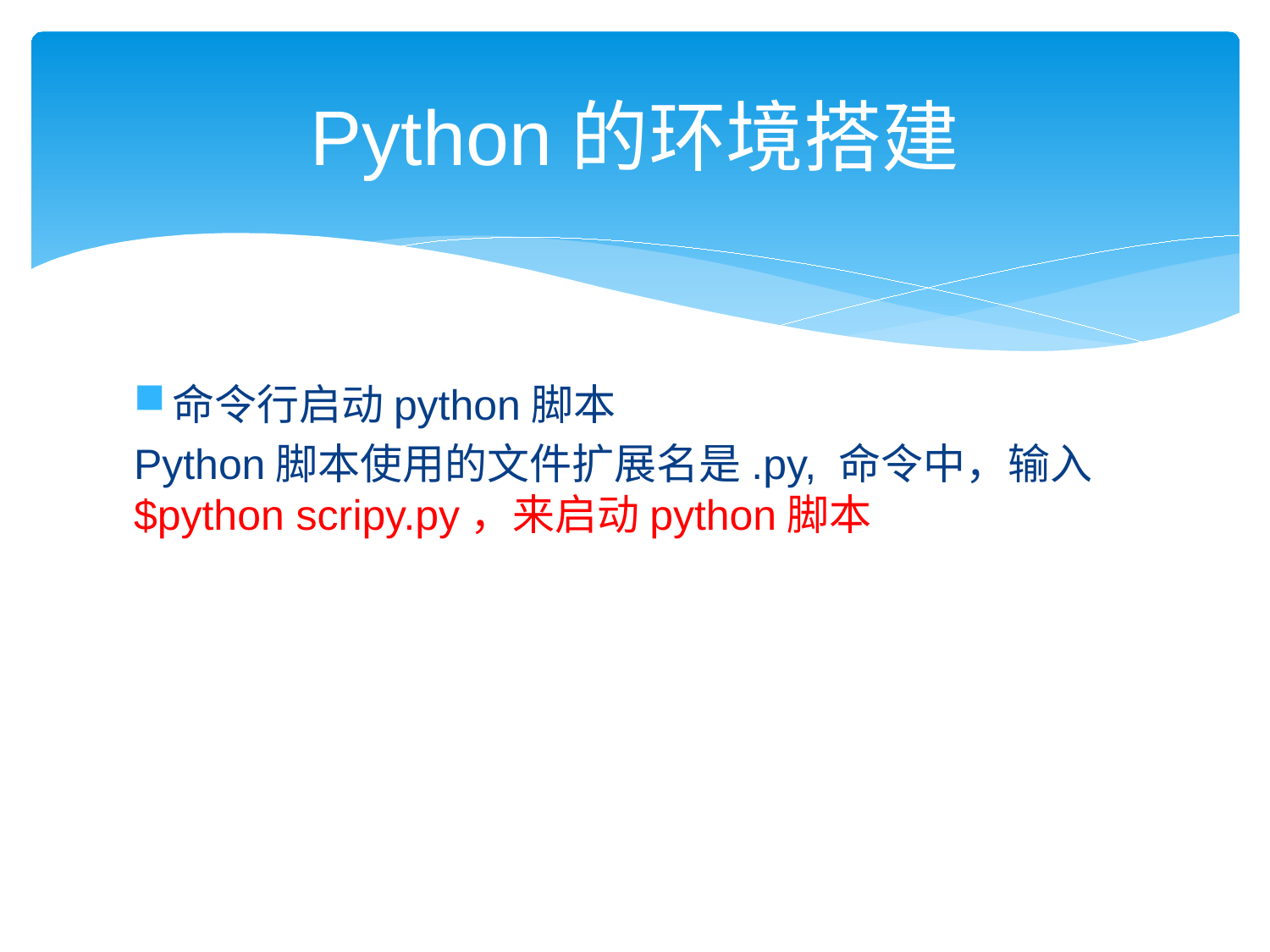

# Python的环境搭建
命令行启动python脚本
Python脚本使用的文件扩展名是.py, 命令中，输入$python scripy.py，来启动python脚本